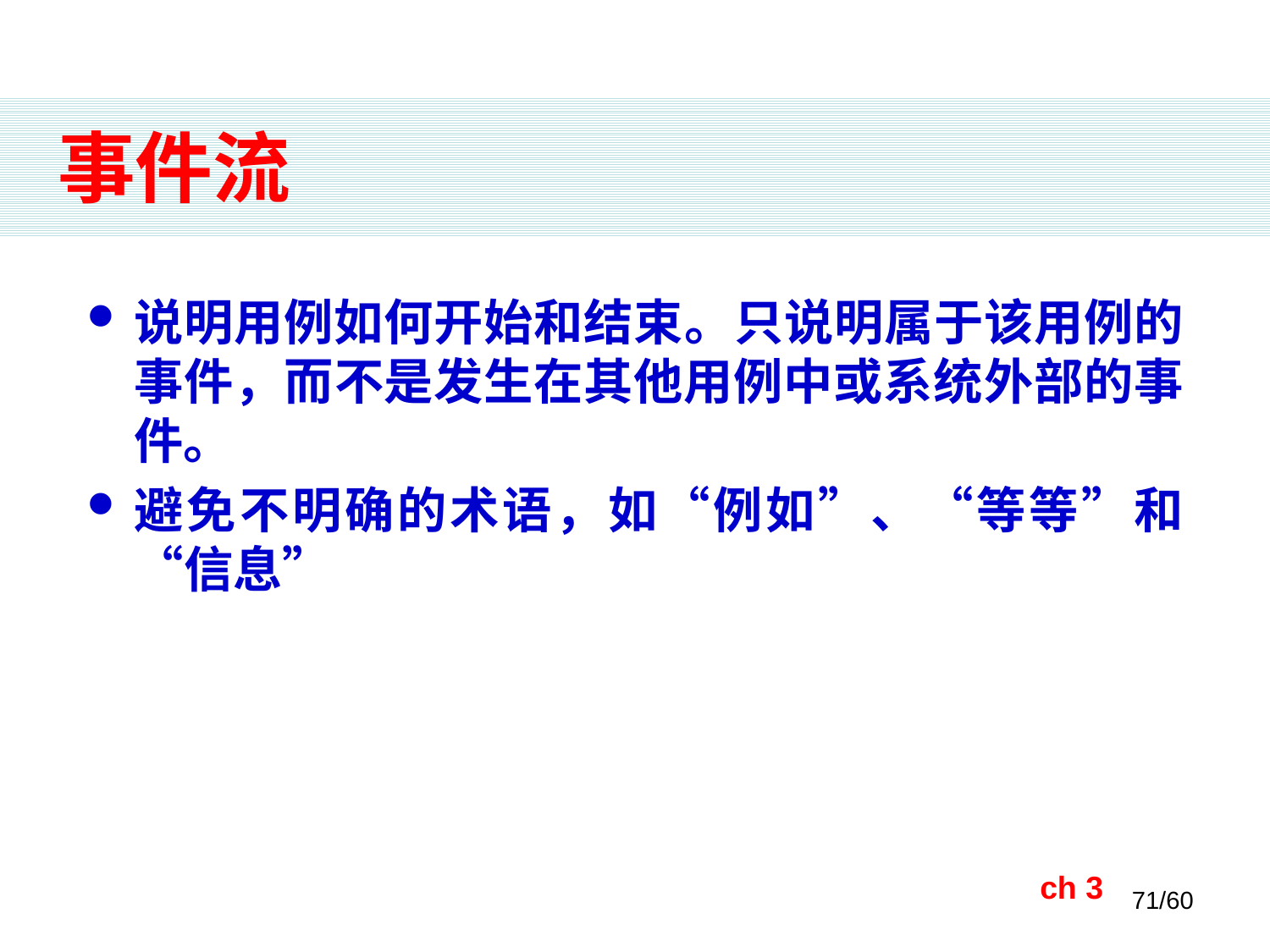

事件流
说明用例如何开始和结束。只说明属于该用例的事件，而不是发生在其他用例中或系统外部的事件。
避免不明确的术语，如“例如”、“等等”和“信息”
ch 3
71/60